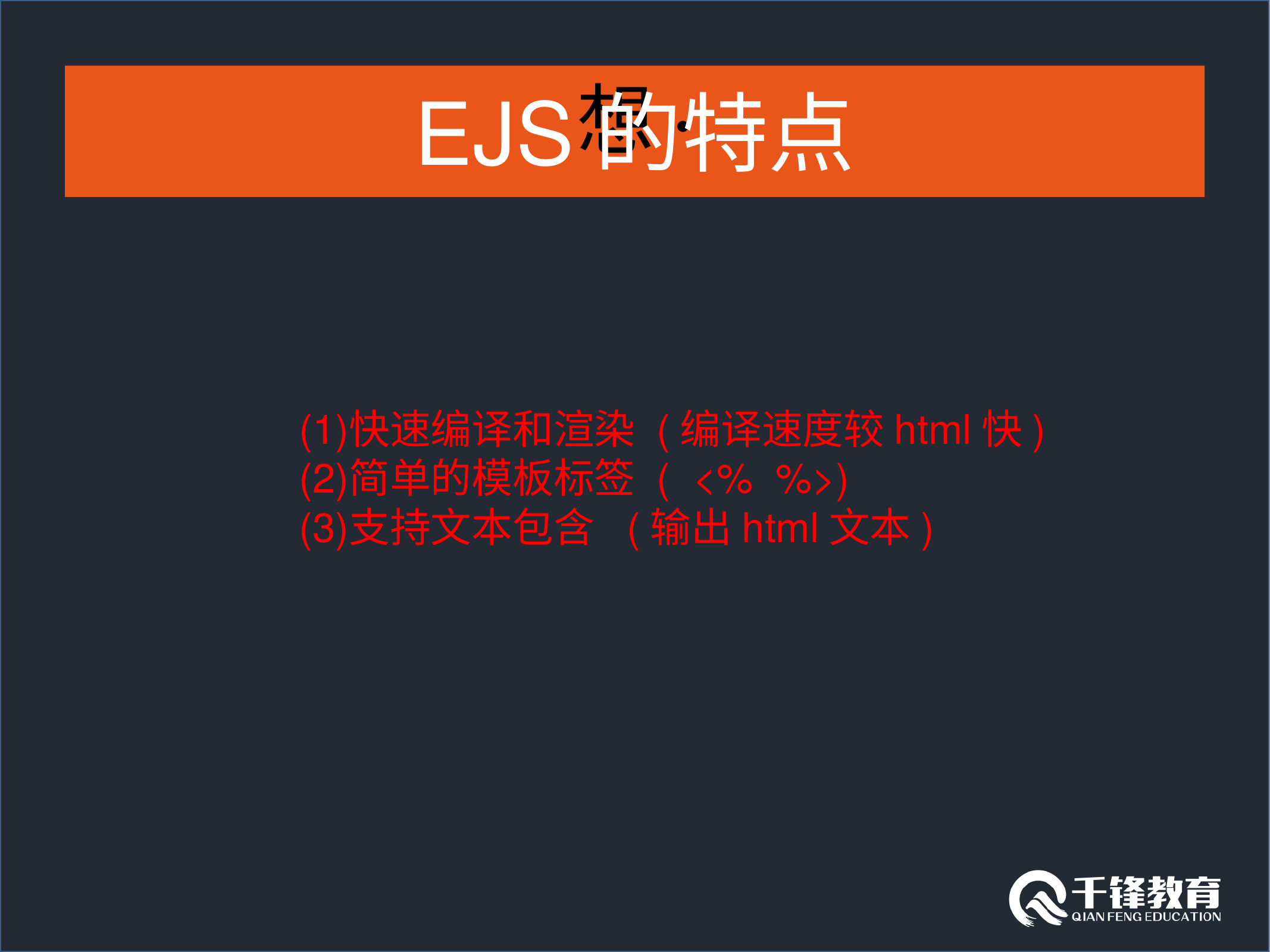

# 想·
EJS的特点
快速编译和渲染 (编译速度较html快)
简单的模板标签 (  <%  %>)
支持文本包含  (输出html文本)